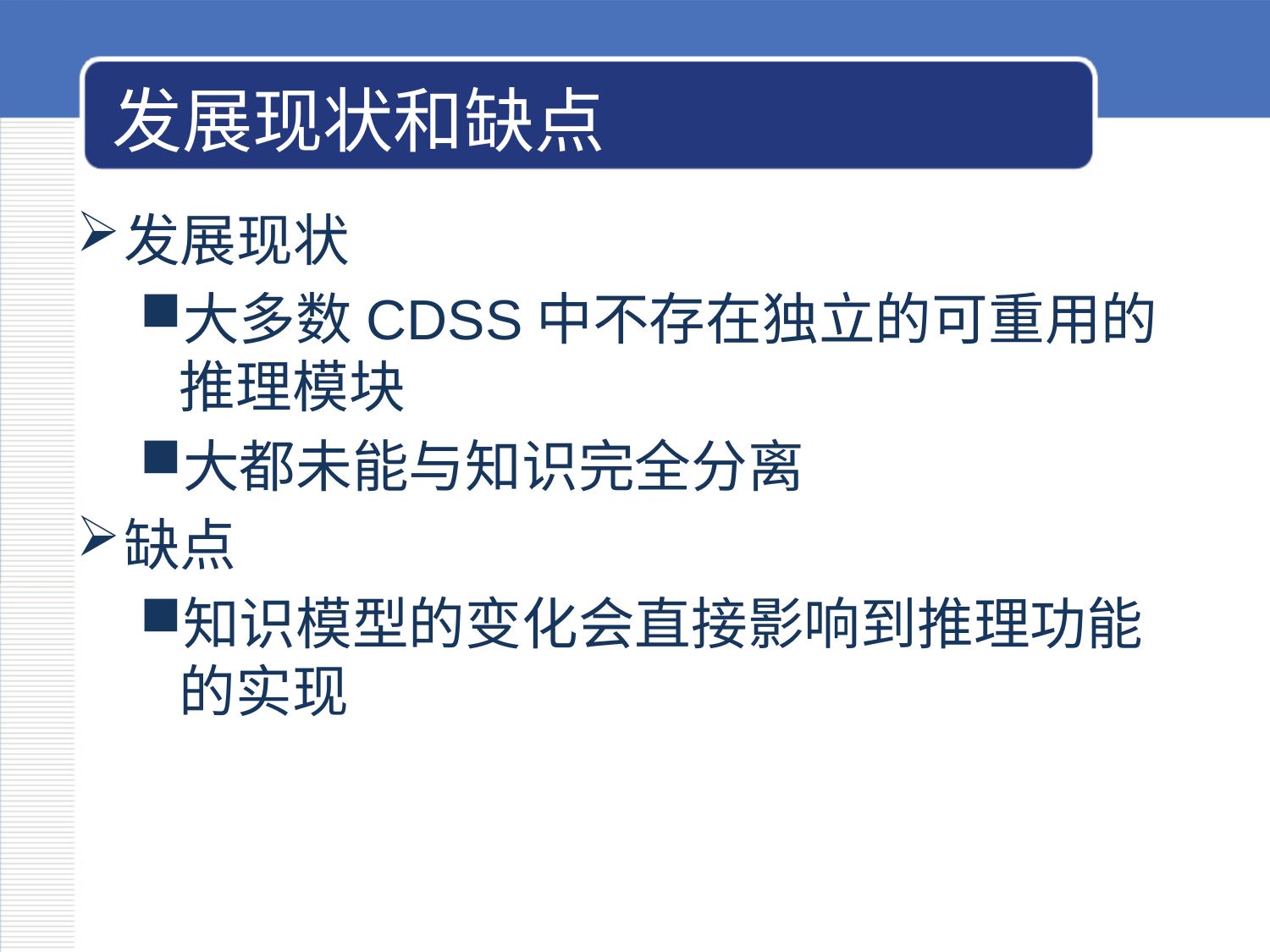

# 发展现状和缺点
发展现状
大多数CDSS中不存在独立的可重用的推理模块
大都未能与知识完全分离
缺点
知识模型的变化会直接影响到推理功能的实现